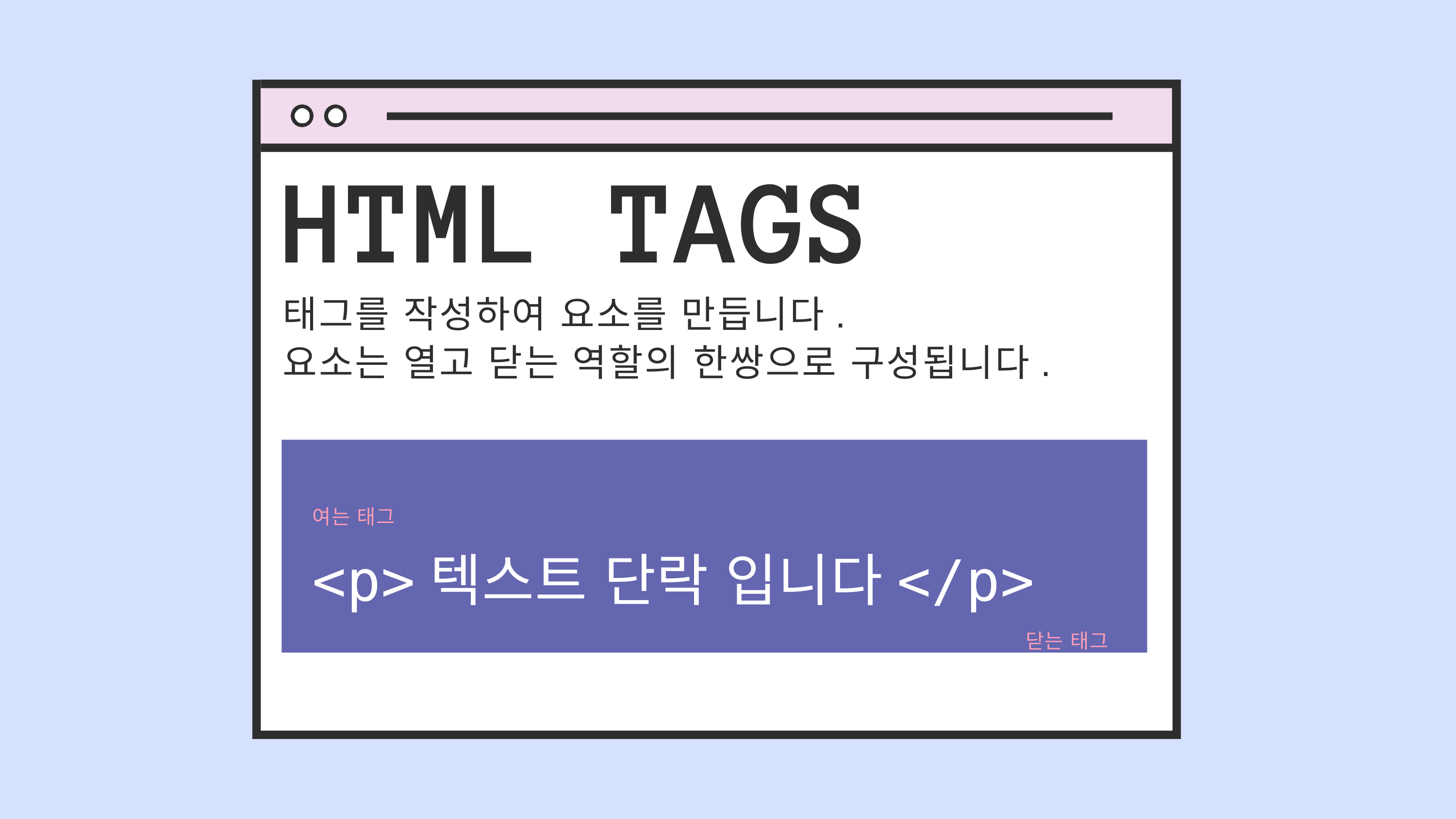

# HTML TAGS
태그를 작성하여 요소를 만듭니다.
요소는 열고 닫는 역할의 한쌍으로 구성됩니다.

여는 태그
<p>텍스트 단락 입니다</p>
닫는 태그